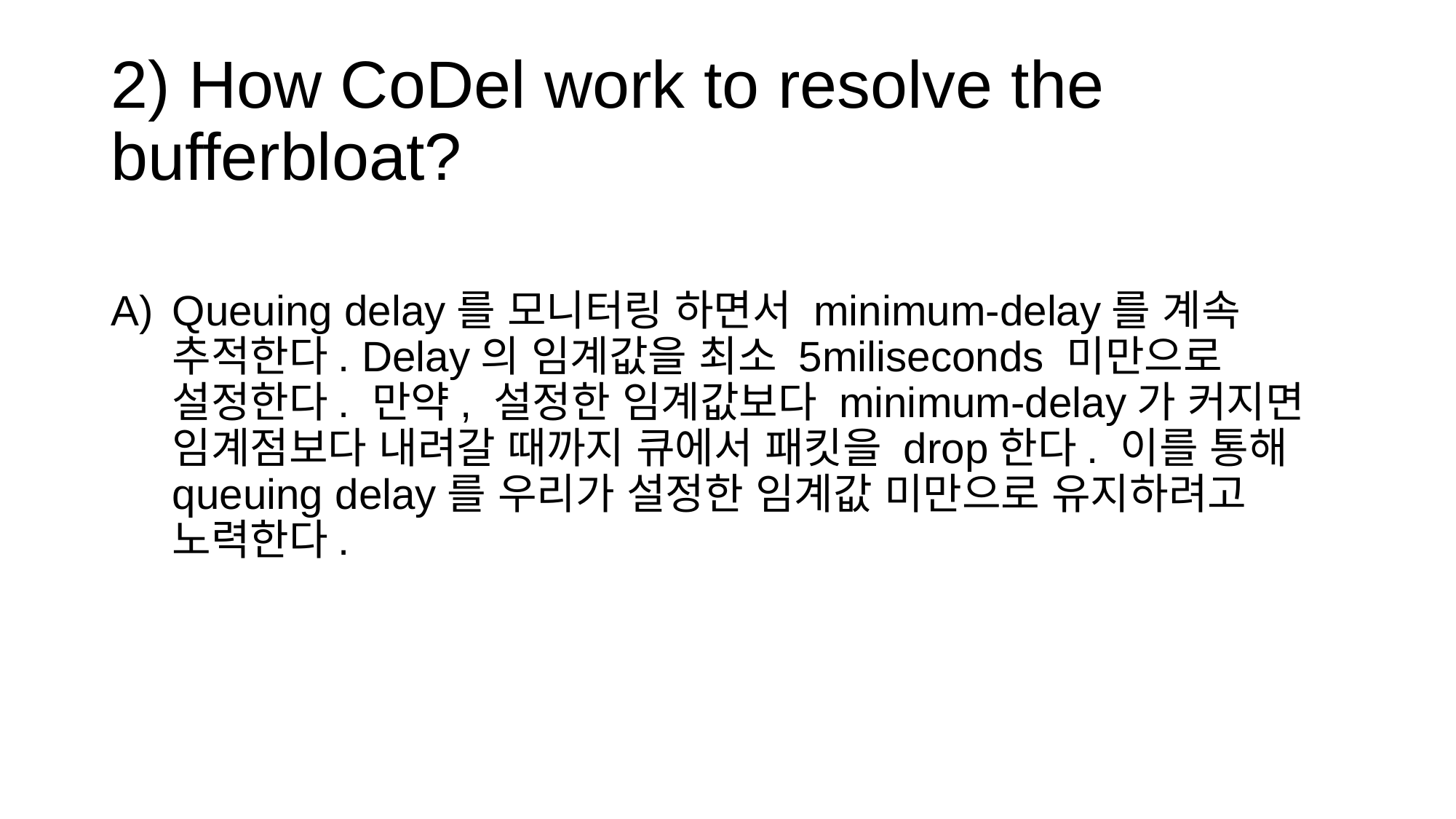

# 2) How CoDel work to resolve the bufferbloat?

Queuing delay를 모니터링 하면서 minimum-delay를 계속 추적한다. Delay의 임계값을 최소 5miliseconds 미만으로 설정한다. 만약, 설정한 임계값보다 minimum-delay가 커지면 임계점보다 내려갈 때까지 큐에서 패킷을 drop한다. 이를 통해 queuing delay를 우리가 설정한 임계값 미만으로 유지하려고 노력한다.